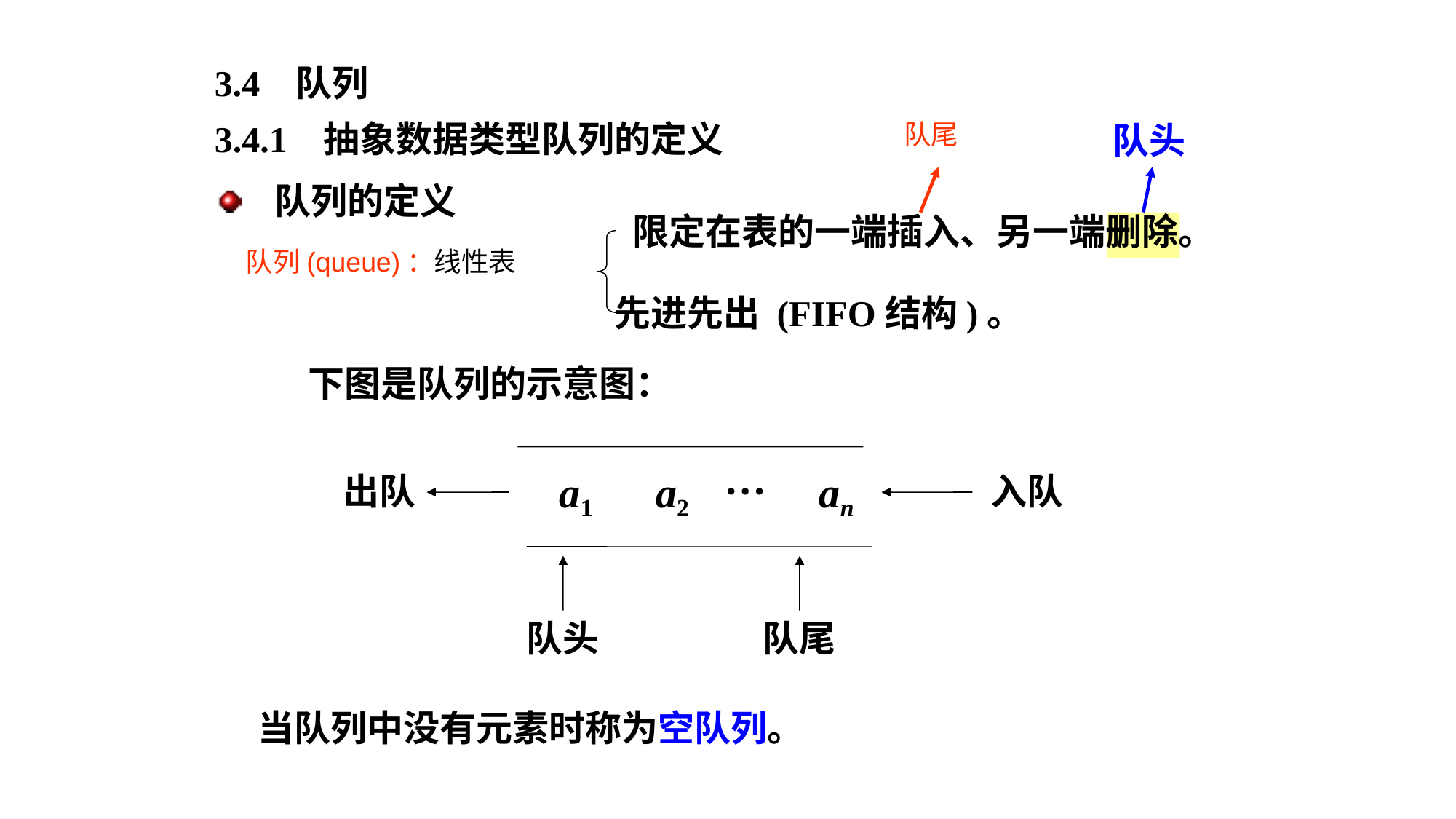

3.4   队列
3.4.1   抽象数据类型队列的定义
队尾
队头

   队列的定义
限定在表的一端插入、另一端删除。

队列(queue)：线性表
先进先出 (FIFO结构)。
下图是队列的示意图：
　　　　　   a1　a2　…　an

出队
入队

队头
队尾
当队列中没有元素时称为空队列。